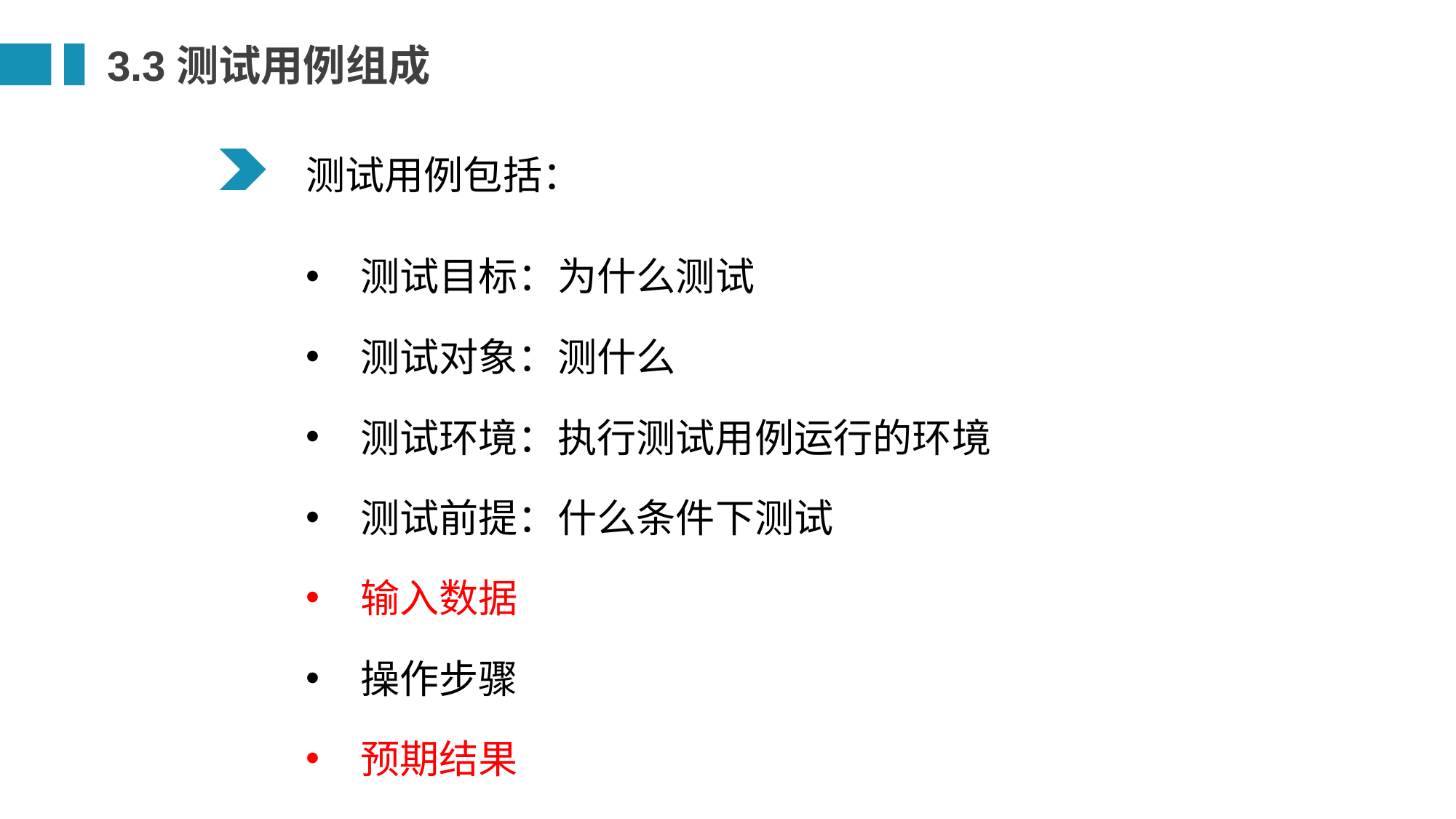

3.3测试用例组成

测试用例包括：

测试目标：为什么测试
测试对象：测什么
测试环境：执行测试用例运行的环境
测试前提：什么条件下测试
输入数据
操作步骤
预期结果
90